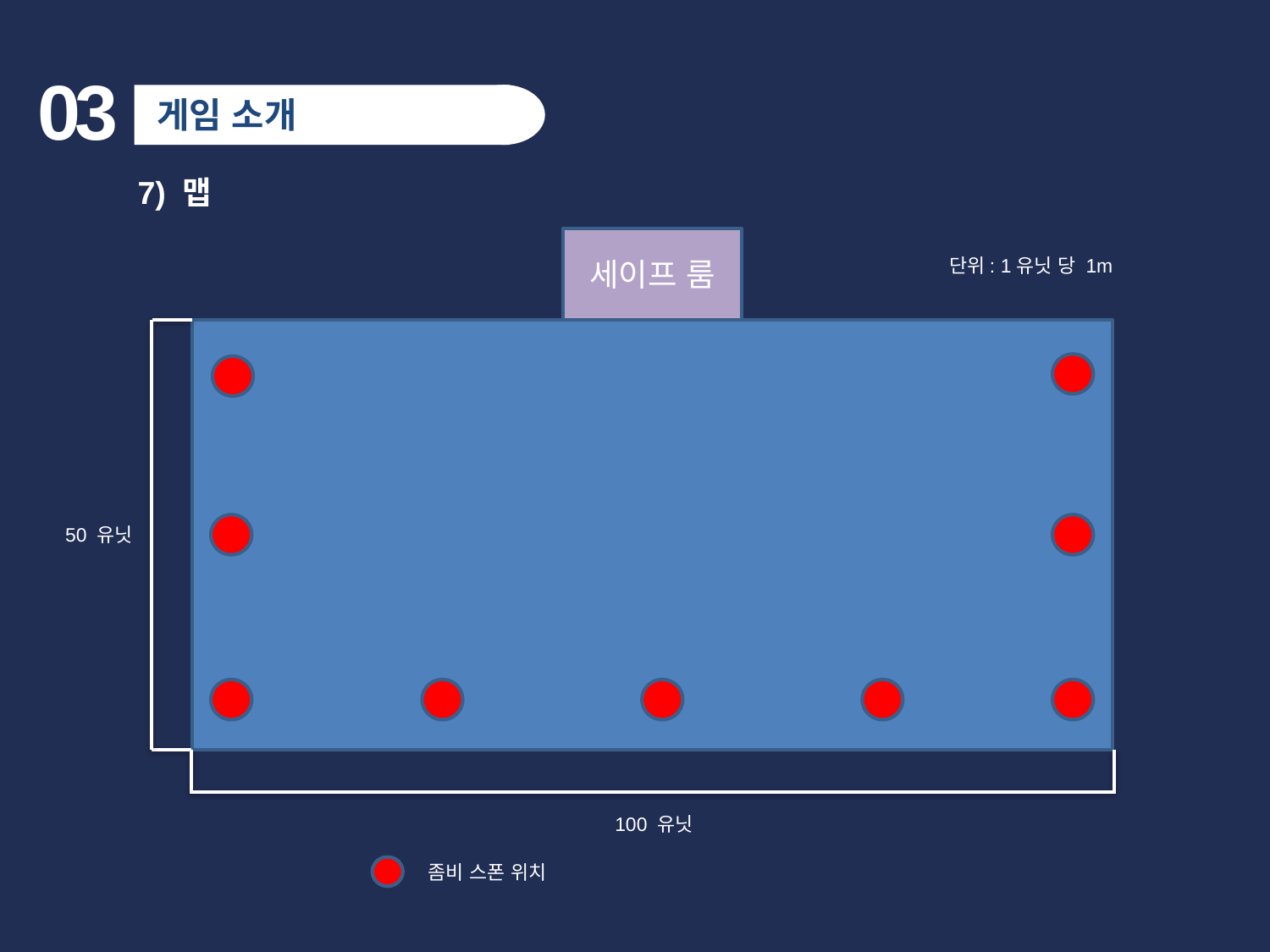

03

게임 소개
7) 맵
세이프 룸
단위: 1유닛 당 1m

50 유닛

100 유닛
좀비 스폰 위치